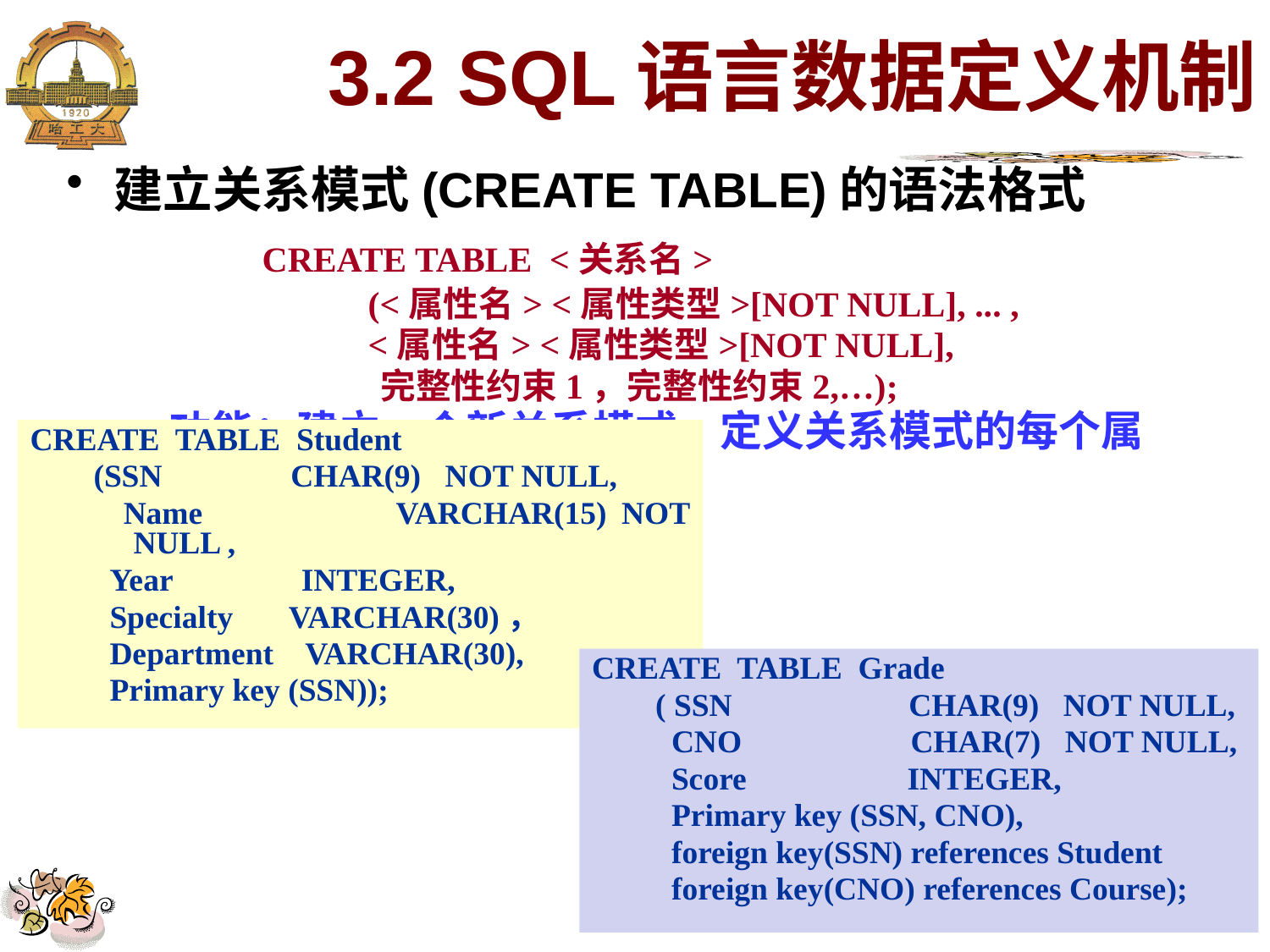

# 3.2 SQL语言数据定义机制
建立关系模式(CREATE TABLE)的语法格式
     	  CREATE TABLE  <关系名>
			(<属性名> <属性类型>[NOT NULL], ... ,
		 	<属性名> <属性类型>[NOT NULL],
                                      完整性约束1，完整性约束2,…);
功能：建立一个新关系模式，定义关系模式的每个属性的数据类型和长度。
例：
CREATE  TABLE  Student
(SSN                CHAR(9)   NOT NULL,
  Name             VARCHAR(15) NOT NULL ,
  Year                INTEGER,
  Specialty       VARCHAR(30)，
  Department    VARCHAR(30),
  Primary key (SSN));
CREATE  TABLE  Grade
( SSN                      CHAR(9)   NOT NULL,
  CNO                     CHAR(7)   NOT NULL,
  Score                    INTEGER,
  Primary key (SSN, CNO),
  foreign key(SSN) references Student
  foreign key(CNO) references Course);